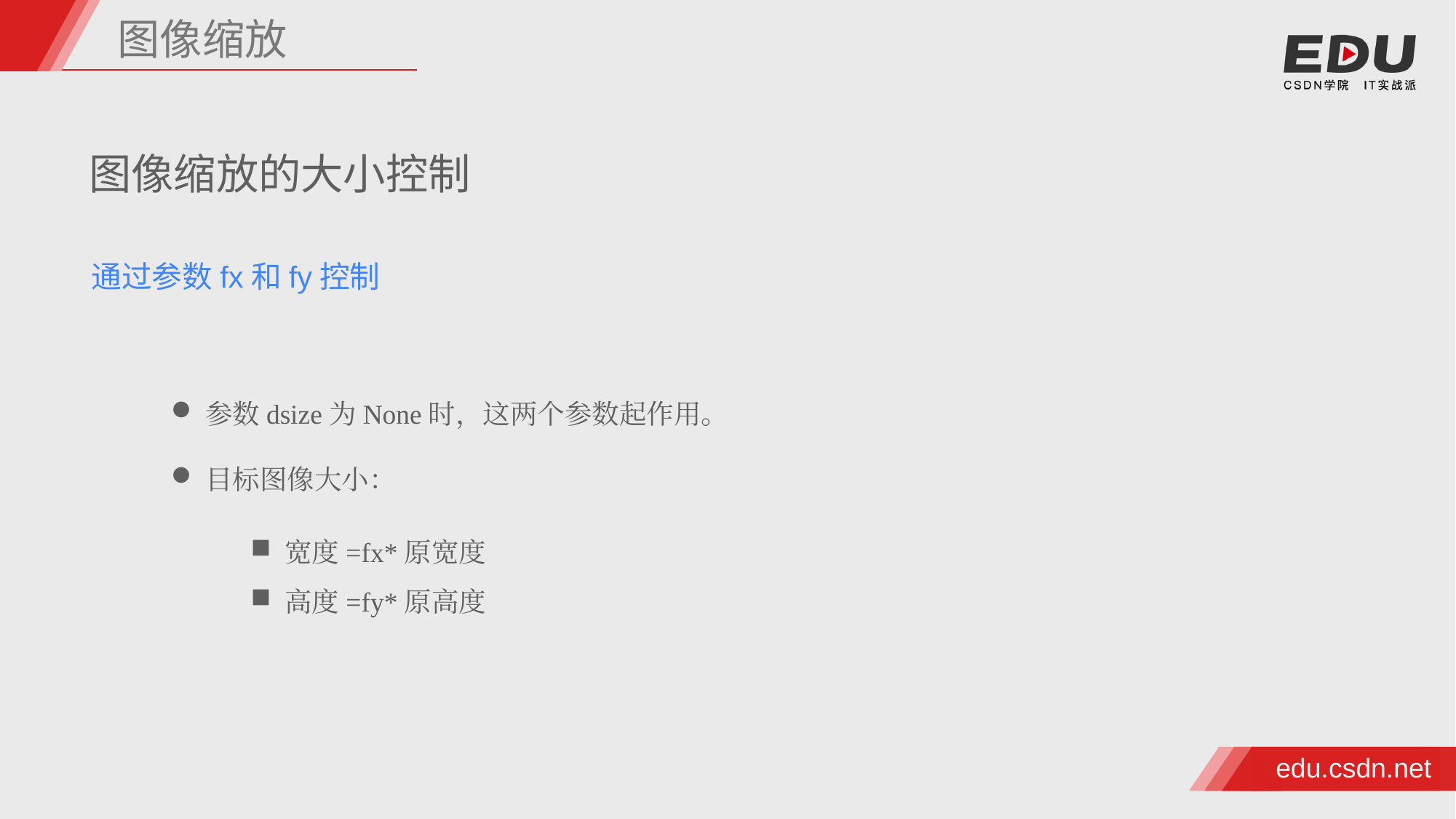

图像缩放

图像缩放的大小控制
通过参数fx和fy控制
参数dsize为None时，这两个参数起作用。
目标图像大小：
宽度=fx*原宽度
高度=fy*原高度